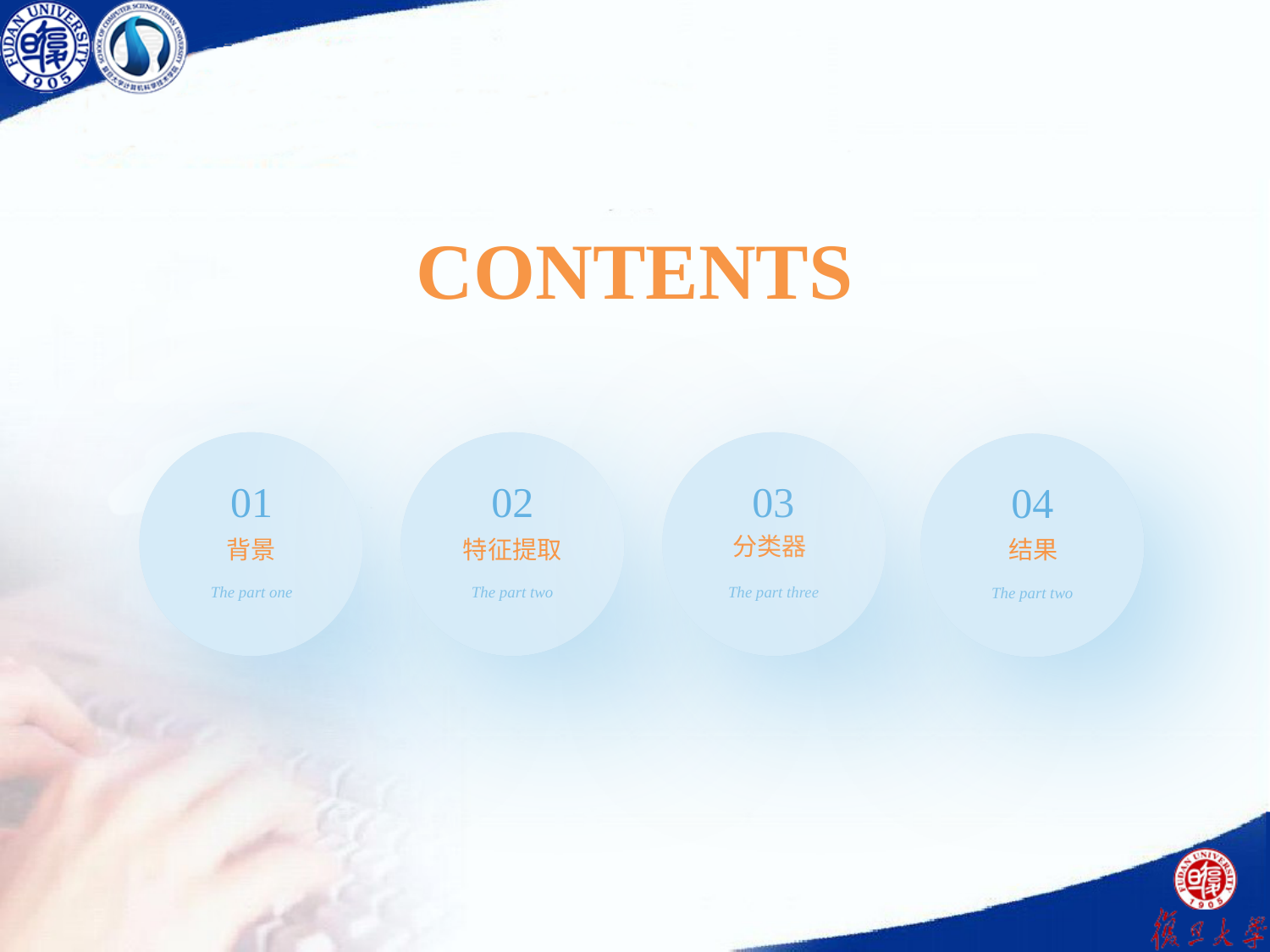

CONTENTS

01
02
03
04
背景
特征提取
分类器
结果
The part one
The part two
The part three
The part two